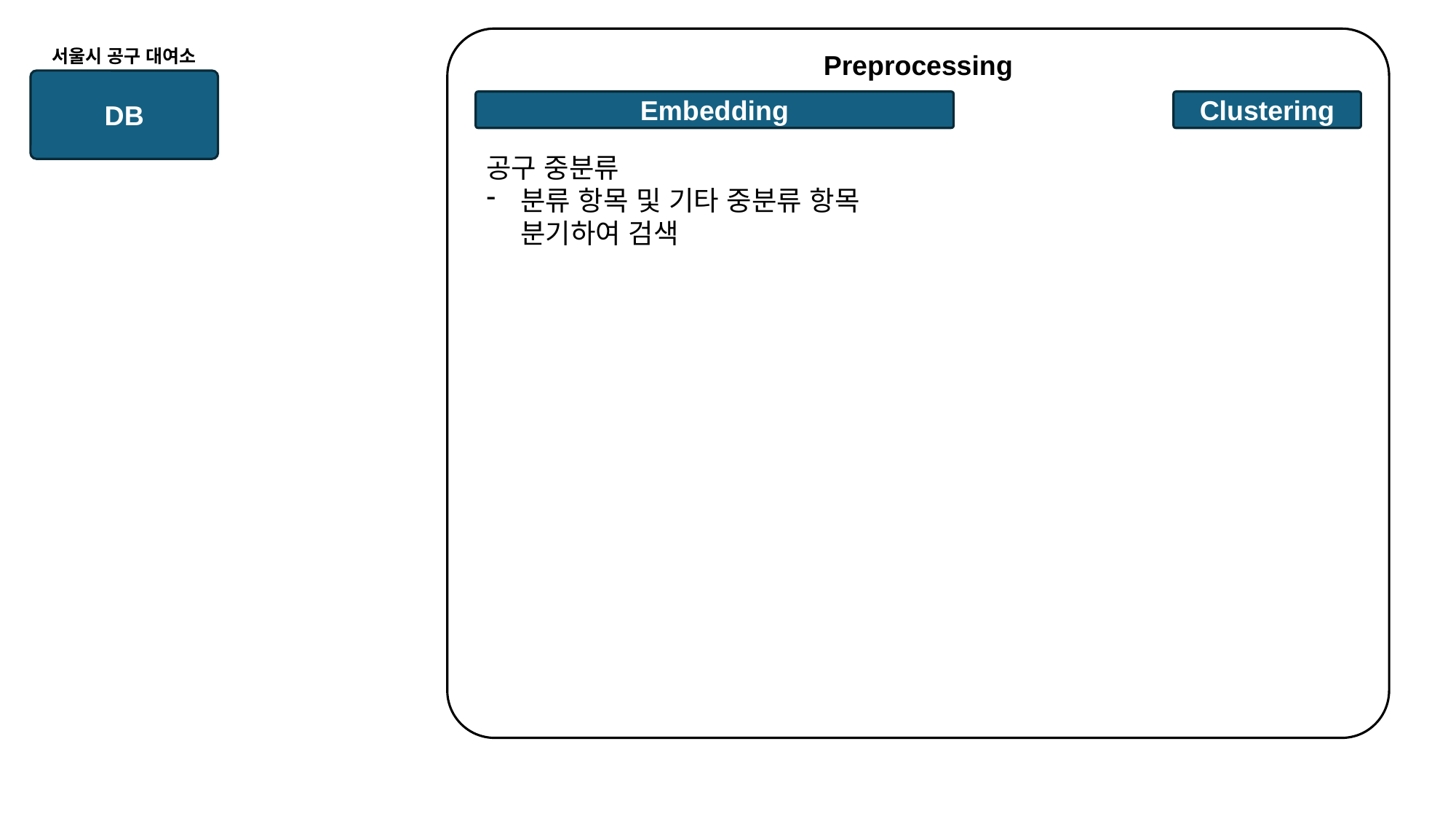

Preprocessing
서울시 공구 대여소
DB
Embedding
Clustering
공구 중분류
분류 항목 및 기타 중분류 항목
분기하여 검색